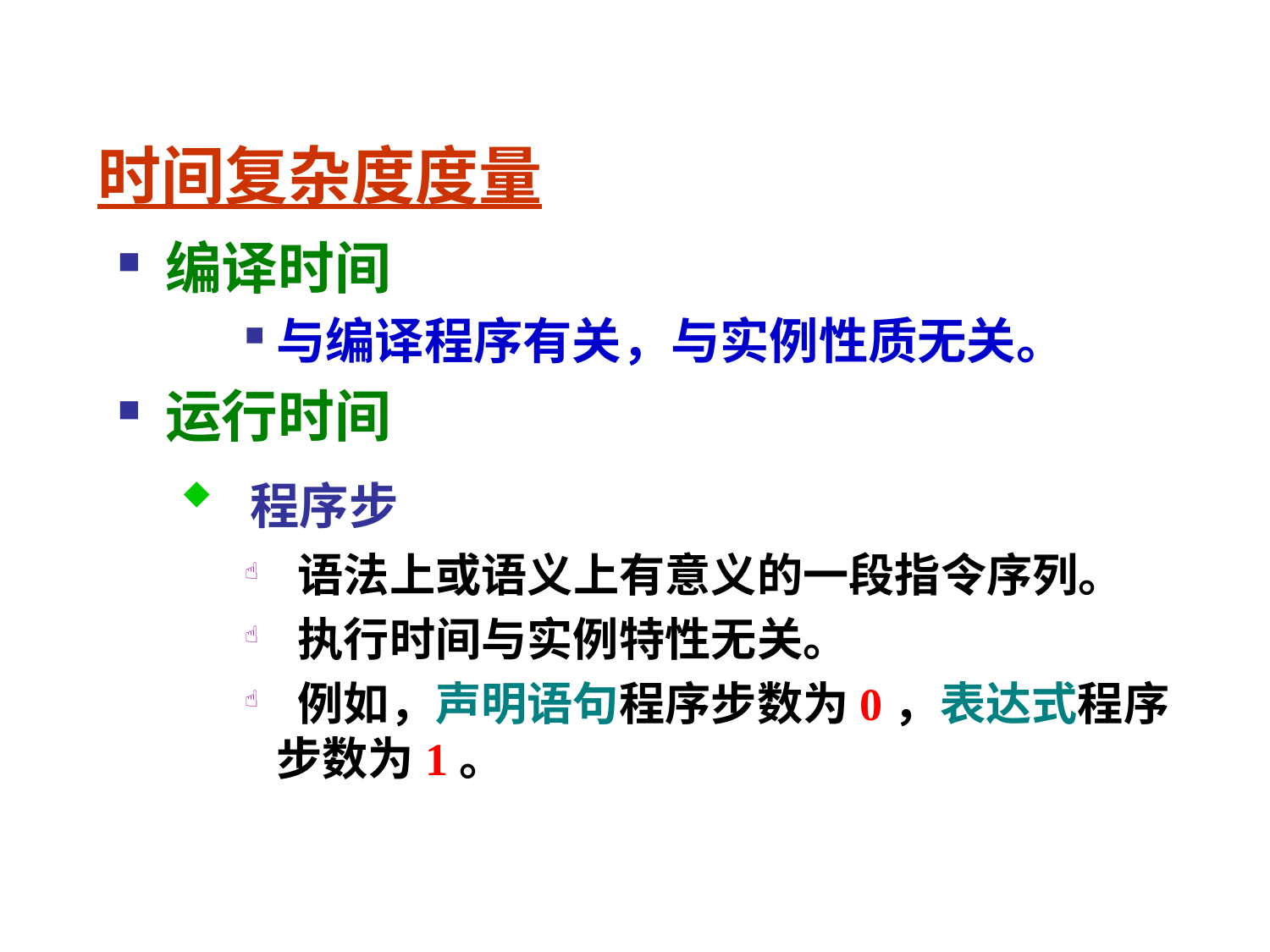

# 时间复杂度度量
编译时间
与编译程序有关，与实例性质无关。
运行时间
 程序步
 语法上或语义上有意义的一段指令序列。
 执行时间与实例特性无关。
 例如，声明语句程序步数为0，表达式程序步数为1。
76